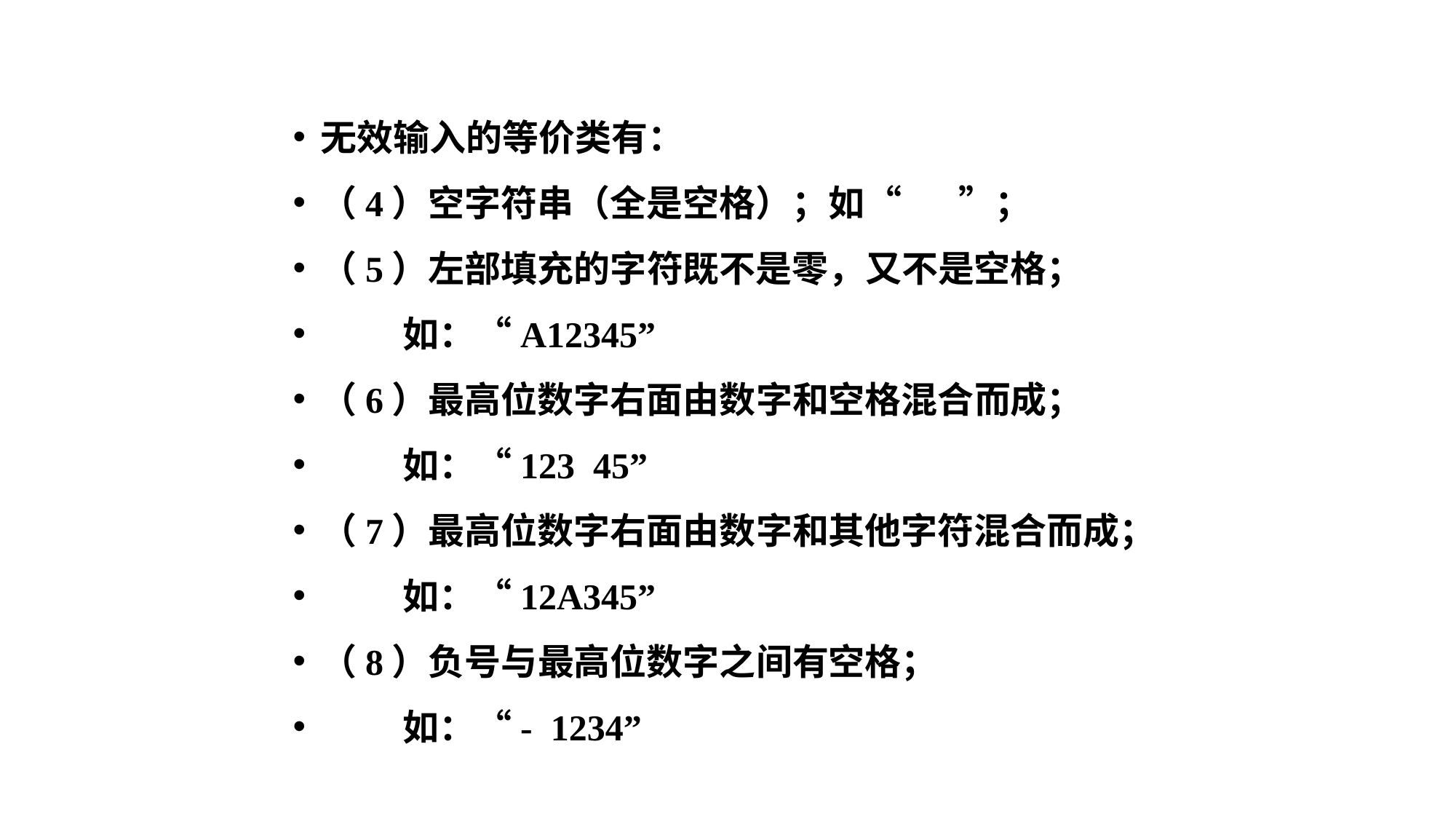

无效输入的等价类有：
（4）空字符串（全是空格）；如“       ”；
（5）左部填充的字符既不是零，又不是空格；
         如：“A12345”
（6）最高位数字右面由数字和空格混合而成；
         如：“123  45”
（7）最高位数字右面由数字和其他字符混合而成；
         如：“12A345”
（8）负号与最高位数字之间有空格；
         如：“-  1234”